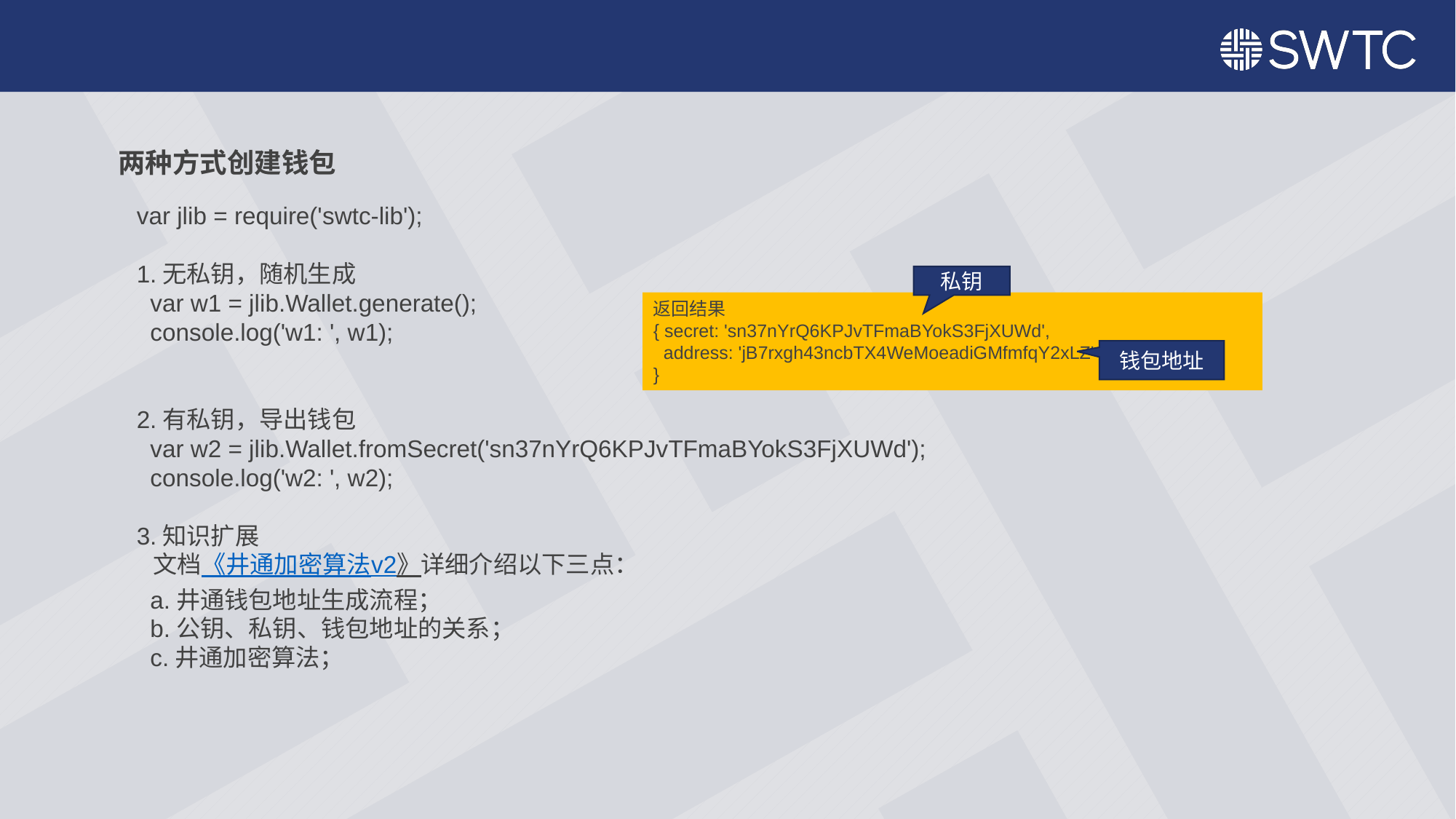

两种方式创建钱包
var jlib = require('swtc-lib');

1.无私钥，随机生成
  var w1 = jlib.Wallet.generate();
  console.log('w1: ', w1);

2.有私钥，导出钱包
  var w2 = jlib.Wallet.fromSecret('sn37nYrQ6KPJvTFmaBYokS3FjXUWd');
  console.log('w2: ', w2);

3.知识扩展
  文档《井通加密算法v2》详细介绍以下三点：
  a.井通钱包地址生成流程；
  b.公钥、私钥、钱包地址的关系；
  c.井通加密算法；

私钥
返回结果
{ secret: 'sn37nYrQ6KPJvTFmaBYokS3FjXUWd',
  address: 'jB7rxgh43ncbTX4WeMoeadiGMfmfqY2xLZ'
}
钱包地址